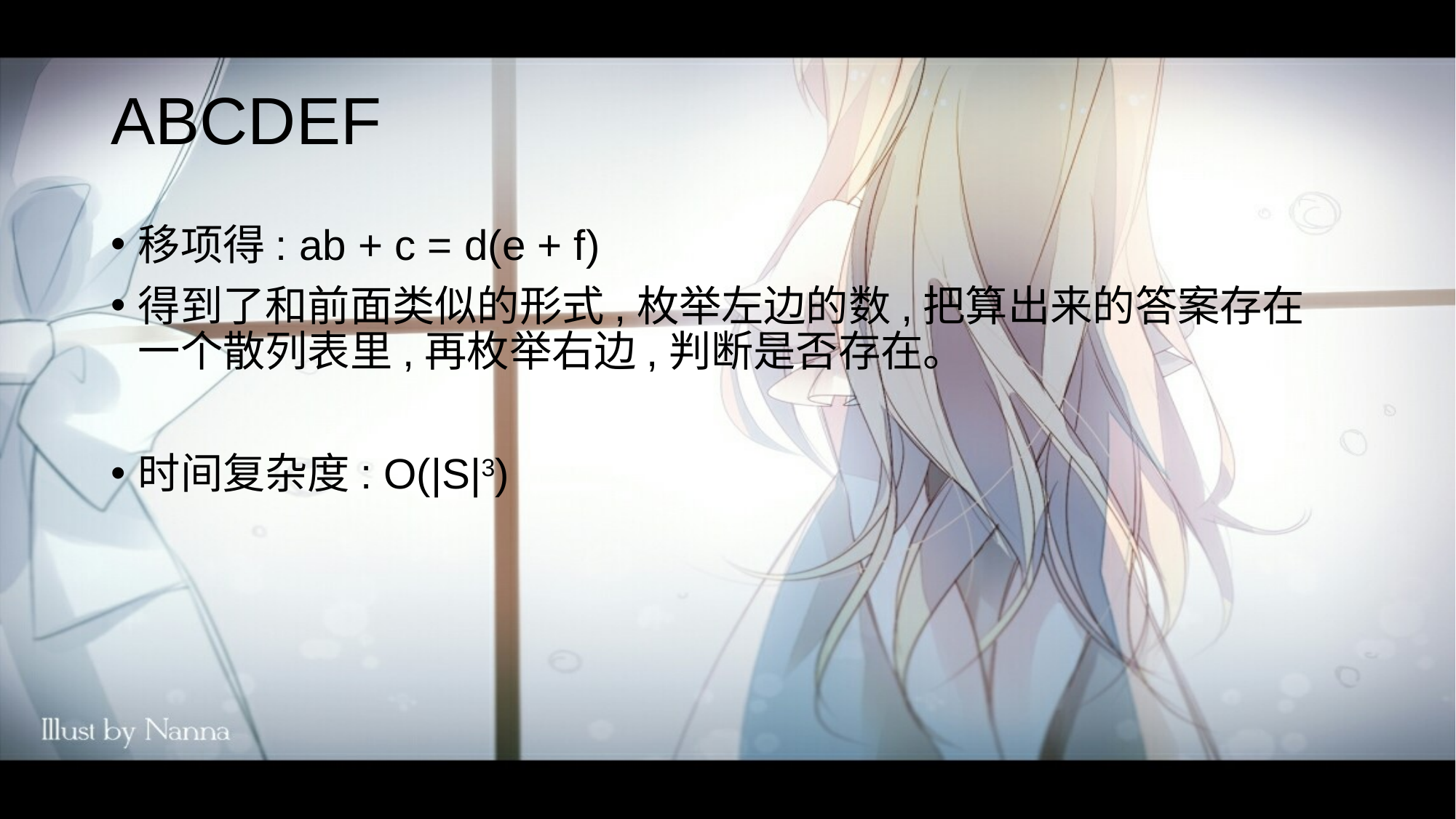

# ABCDEF
移项得: ab + c = d(e + f)
得到了和前面类似的形式,枚举左边的数,把算出来的答案存在一个散列表里,再枚举右边,判断是否存在。

时间复杂度: O(|S|3)